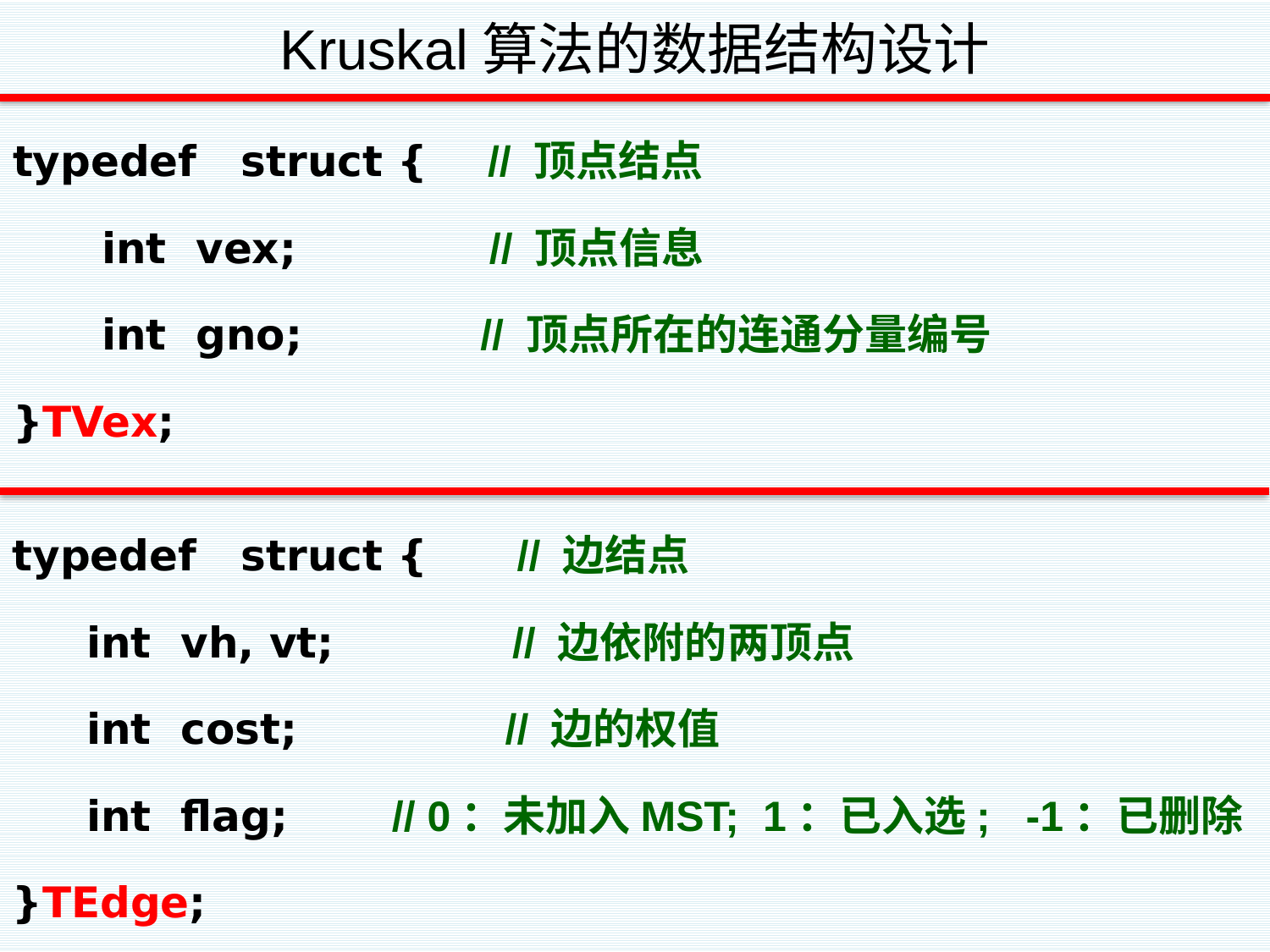

# Kruskal算法的数据结构设计
typedef   struct {    // 顶点结点
      int  vex;             // 顶点信息
      int  gno;            // 顶点所在的连通分量编号
}TVex;
typedef   struct {      // 边结点
     int  vh, vt;            // 边依附的两顶点
     int  cost;              // 边的权值
     int  flag;       // 0：未加入MST;  1：已入选;   -1：已删除
}TEdge;